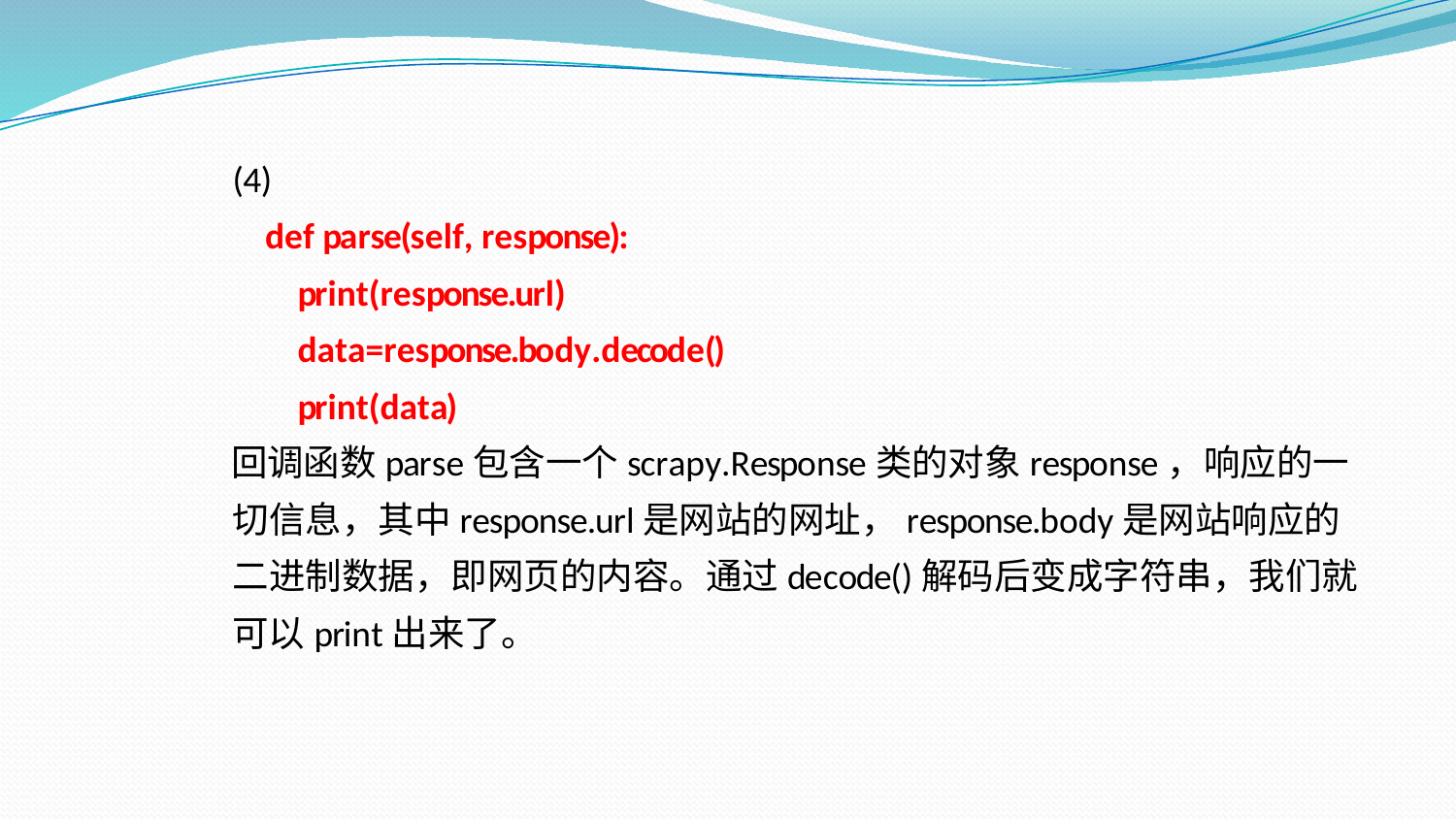

(4)
def parse(self, response): print(response.url) data=response.body.decode() print(data)
回调函数parse包含一个scrapy.Response类的对象response，响应的一切信息，其中response.url是网站的网址，response.body是网站响应的二进制数据，即网页的内容。通过decode()解码后变成字符串，我们就可以print出来了。